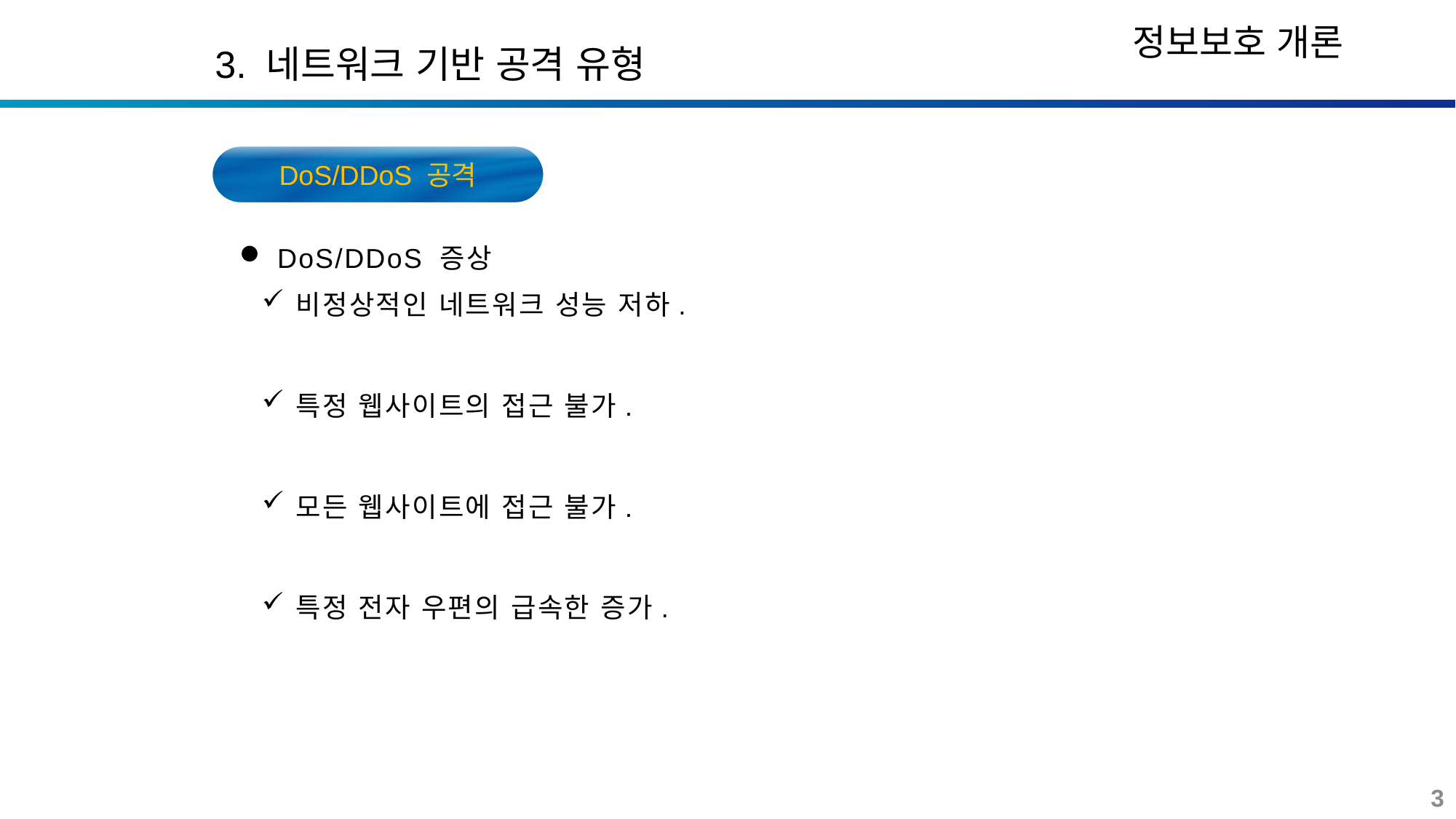

3. 네트워크 기반 공격 유형
DoS/DDoS 공격

DoS/DDoS 증상
비정상적인 네트워크 성능 저하.

특정 웹사이트의 접근 불가.

모든 웹사이트에 접근 불가.

특정 전자 우편의 급속한 증가.

3